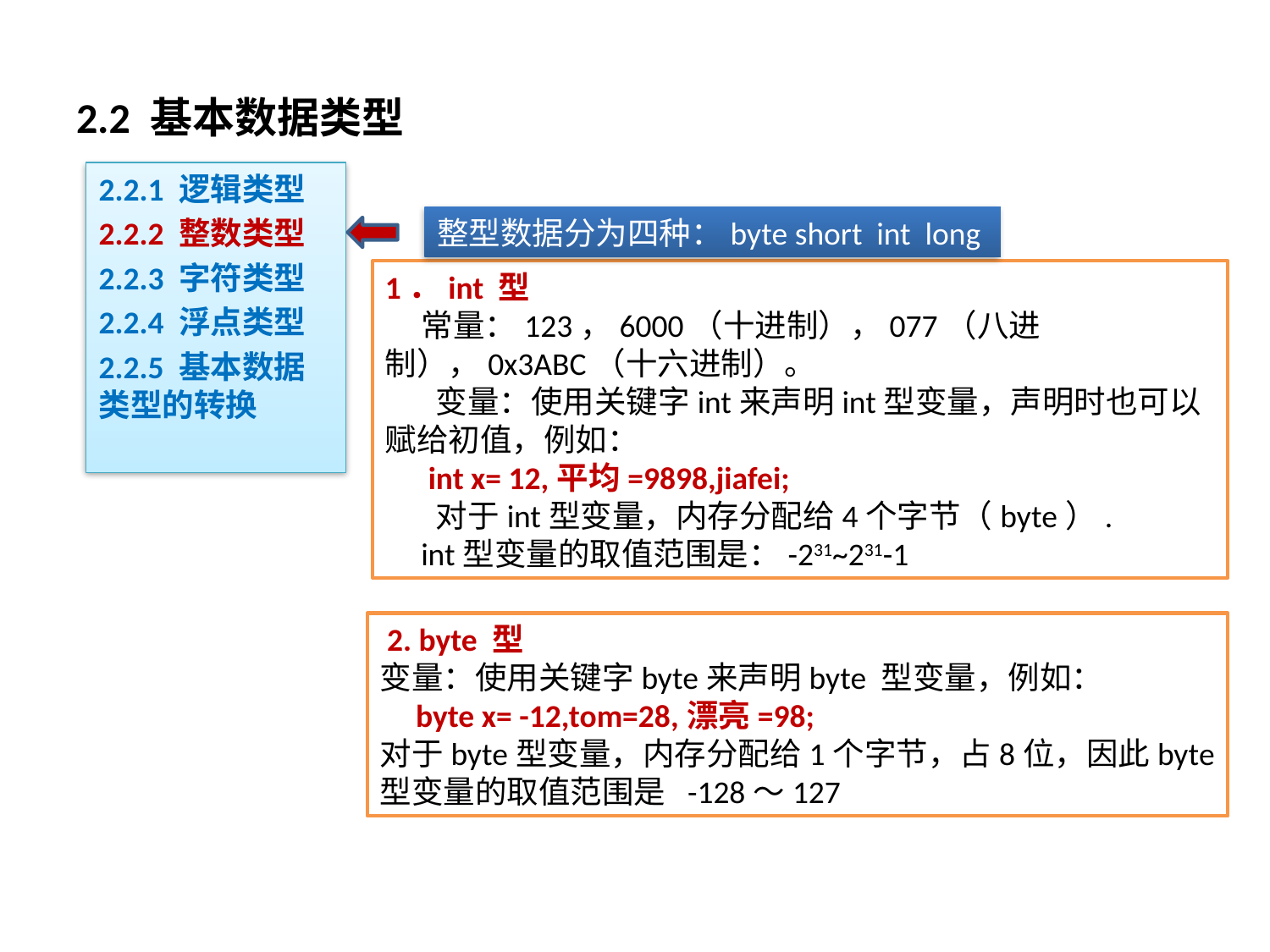

# 2.2 基本数据类型
2.2.1 逻辑类型
2.2.2 整数类型
2.2.3 字符类型
2.2.4 浮点类型
2.2.5 基本数据类型的转换

整型数据分为四种：byte short  int  long

1．int 型
    常量：123，6000（十进制），077（八进制），0x3ABC（十六进制）。
      变量：使用关键字int来声明int型变量，声明时也可以赋给初值，例如：
      int x= 12,平均=9898,jiafei;
      对于int型变量，内存分配给4个字节（byte）.
     int型变量的取值范围是：-231~231-1
 2. byte 型
变量：使用关键字byte来声明byte 型变量，例如：
     byte x= -12,tom=28,漂亮=98;
对于byte型变量，内存分配给1个字节，占8位，因此byte型变量的取值范围是  -128～127